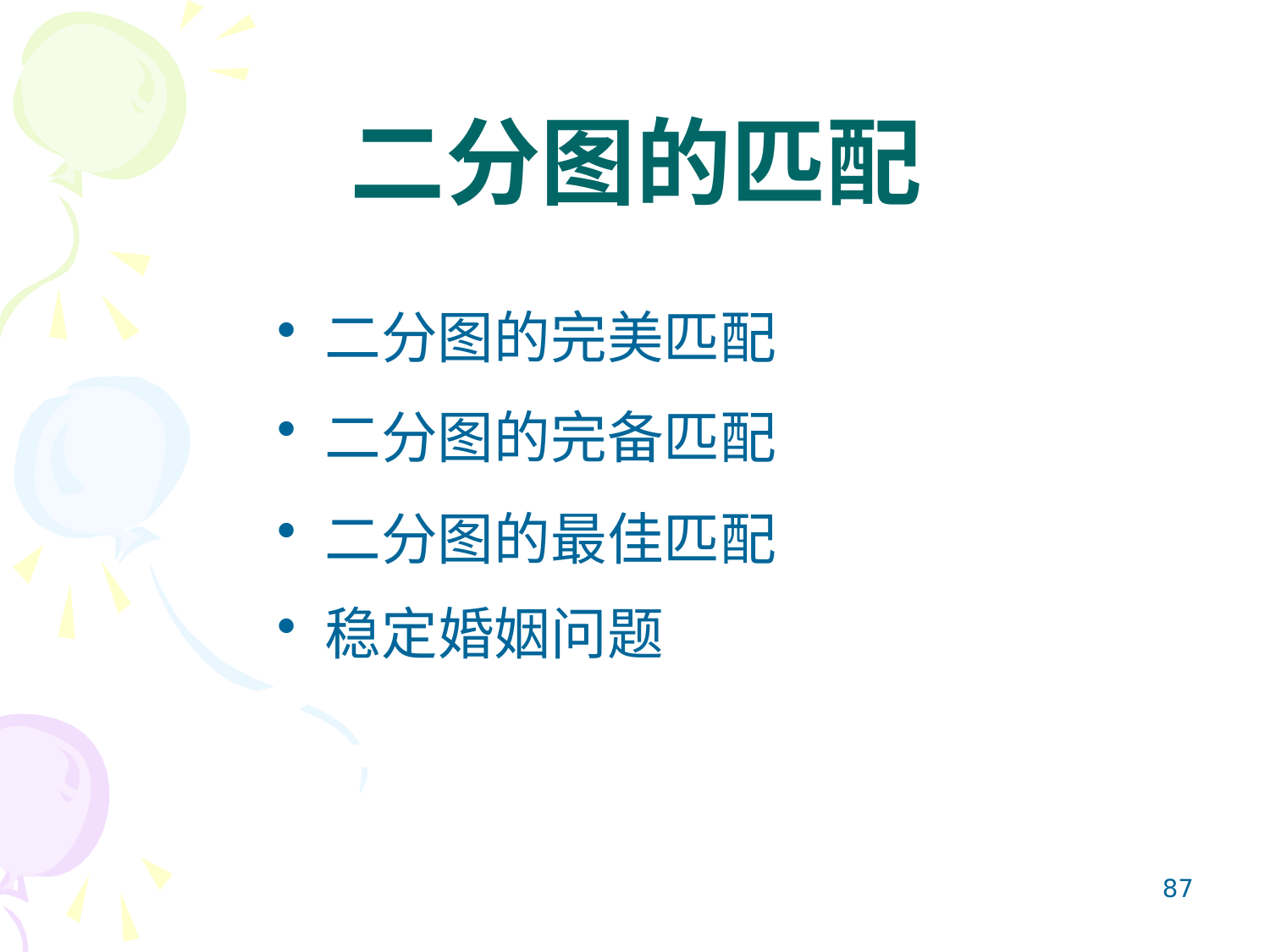

# 二分图的匹配
二分图的完美匹配
二分图的完备匹配
二分图的最佳匹配
稳定婚姻问题
87